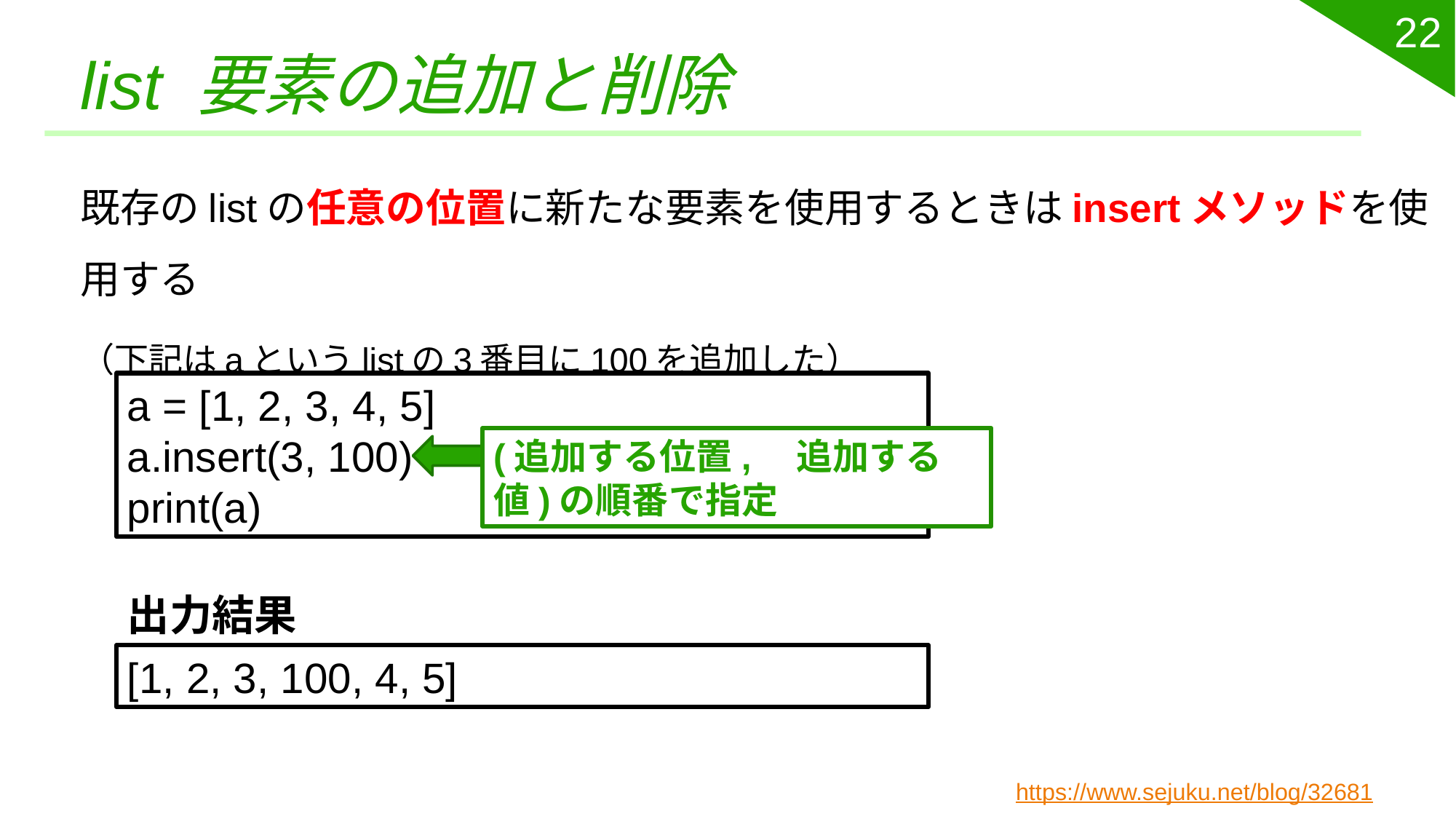

22
# list 要素の追加と削除
既存のlistの任意の位置に新たな要素を使用するときはinsertメソッドを使用する
（下記はaというlistの3番目に100を追加した）

a = [1, 2, 3, 4, 5]
a.insert(3, 100)
print(a)
(追加する位置,　追加する値)の順番で指定

出力結果
[1, 2, 3, 100, 4, 5]
https://www.sejuku.net/blog/32681